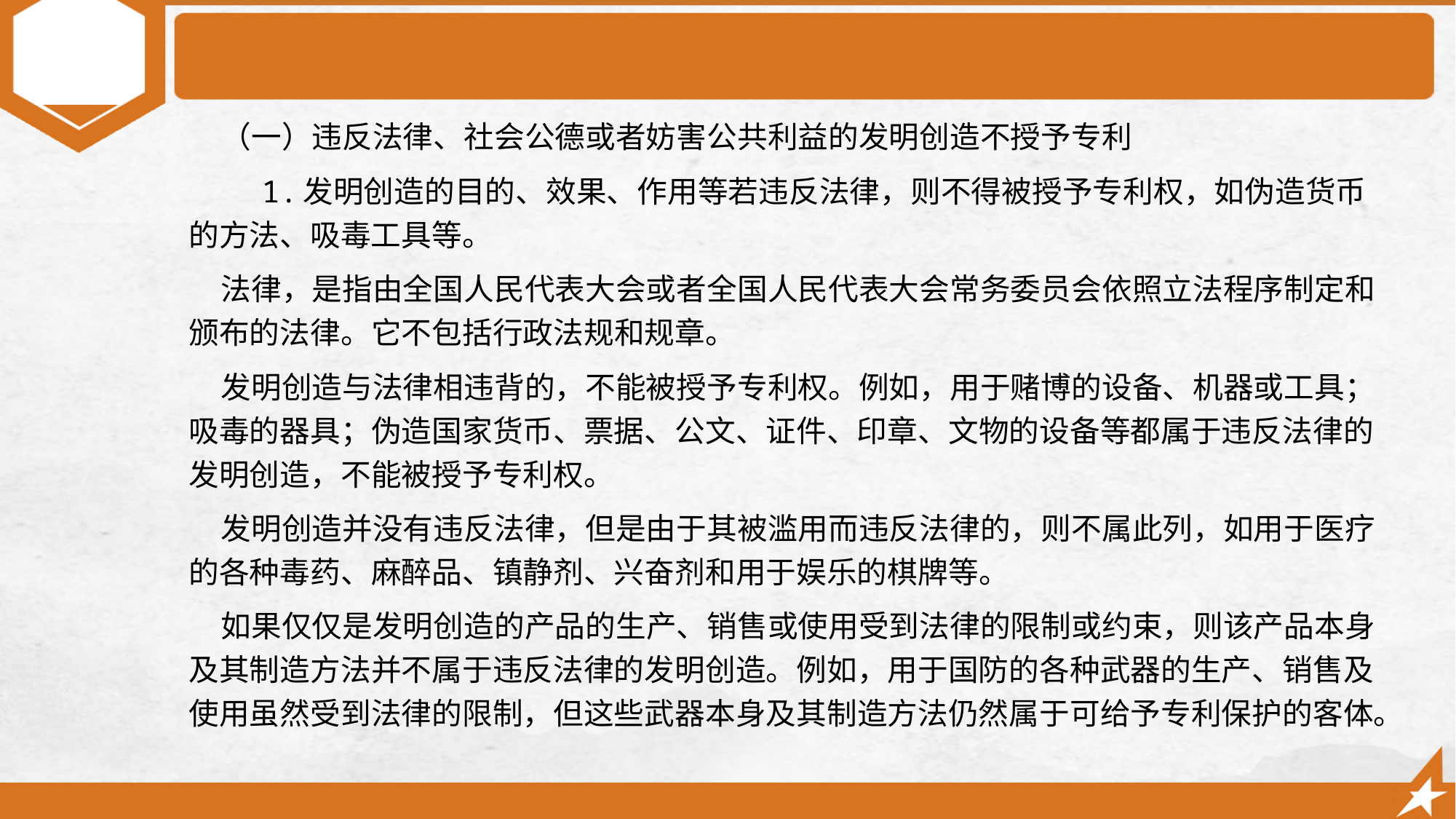

（一）违反法律、社会公德或者妨害公共利益的发明创造不授予专利
    1.发明创造的目的、效果、作用等若违反法律，则不得被授予专利权，如伪造货币的方法、吸毒工具等。
    法律，是指由全国人民代表大会或者全国人民代表大会常务委员会依照立法程序制定和颁布的法律。它不包括行政法规和规章。
    发明创造与法律相违背的，不能被授予专利权。例如，用于赌博的设备、机器或工具；吸毒的器具；伪造国家货币、票据、公文、证件、印章、文物的设备等都属于违反法律的发明创造，不能被授予专利权。
    发明创造并没有违反法律，但是由于其被滥用而违反法律的，则不属此列，如用于医疗的各种毒药、麻醉品、镇静剂、兴奋剂和用于娱乐的棋牌等。
    如果仅仅是发明创造的产品的生产、销售或使用受到法律的限制或约束，则该产品本身及其制造方法并不属于违反法律的发明创造。例如，用于国防的各种武器的生产、销售及使用虽然受到法律的限制，但这些武器本身及其制造方法仍然属于可给予专利保护的客体。